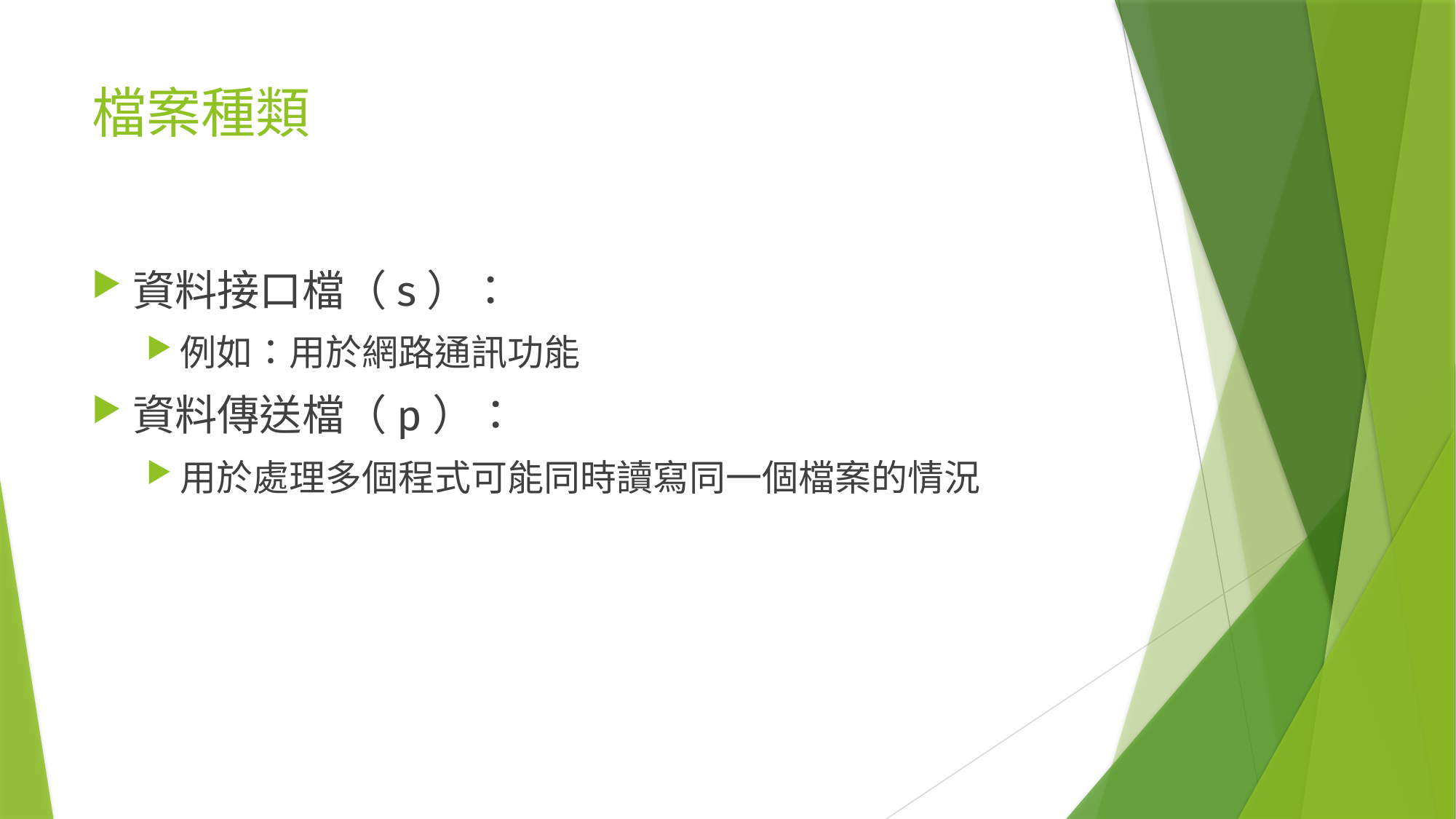

# 檔案種類
資料接口檔（s）：
例如：用於網路通訊功能
資料傳送檔（p）：
用於處理多個程式可能同時讀寫同一個檔案的情況